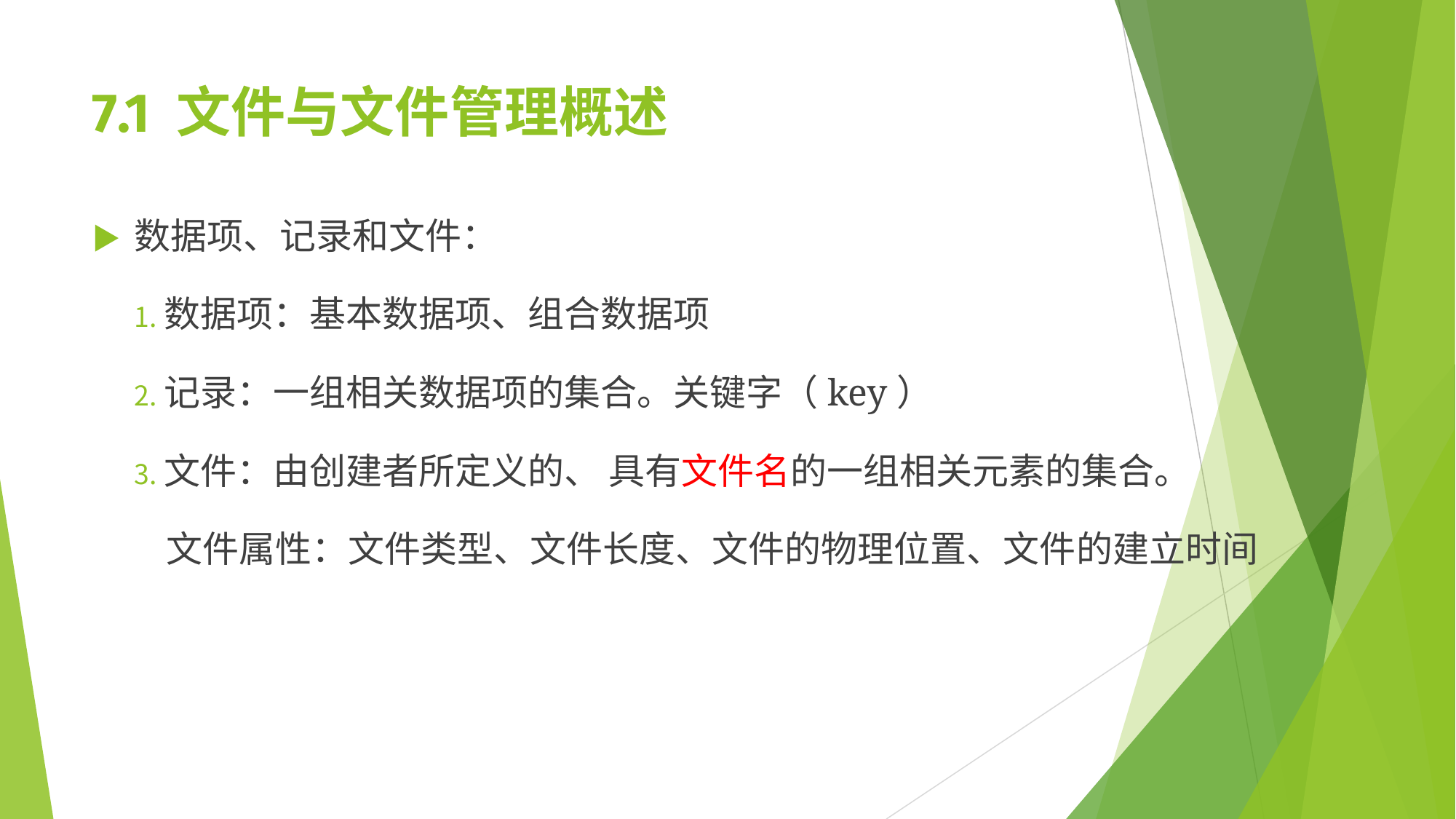

# 7.1 文件与文件管理概述
▶	数据项、记录和文件：

数据项：基本数据项、组合数据项

记录：一组相关数据项的集合。关键字（key）

文件：由创建者所定义的、 具有文件名的一组相关元素的集合。

文件属性：文件类型、文件长度、文件的物理位置、文件的建立时间